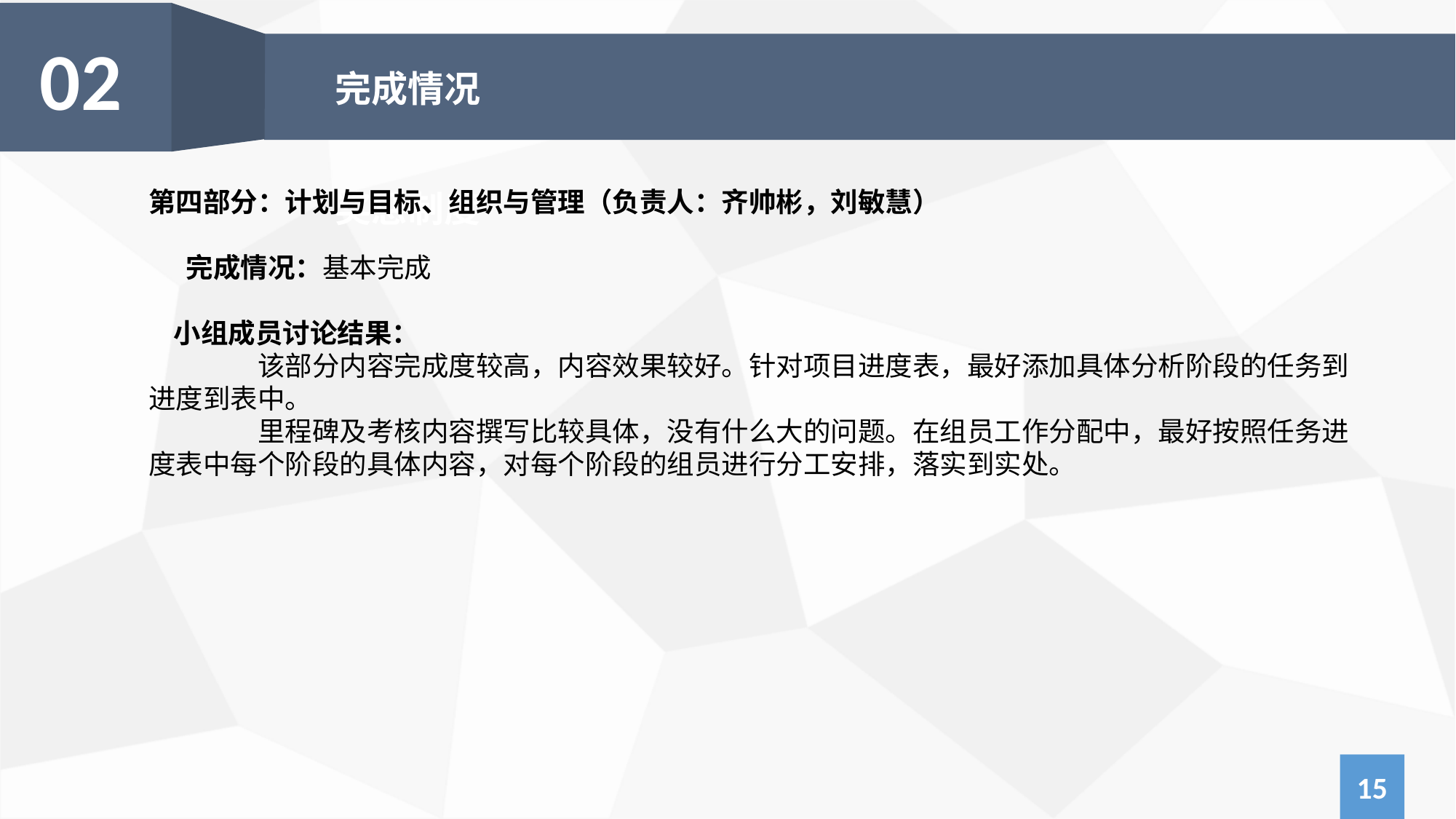

02

完成情况
奖惩制度
第四部分：计划与目标、组织与管理（负责人：齐帅彬，刘敏慧）

     完成情况：基本完成

   小组成员讨论结果：
	该部分内容完成度较高，内容效果较好。针对项目进度表，最好添加具体分析阶段的任务到进度到表中。
	里程碑及考核内容撰写比较具体，没有什么大的问题。在组员工作分配中，最好按照任务进度表中每个阶段的具体内容，对每个阶段的组员进行分工安排，落实到实处。
15